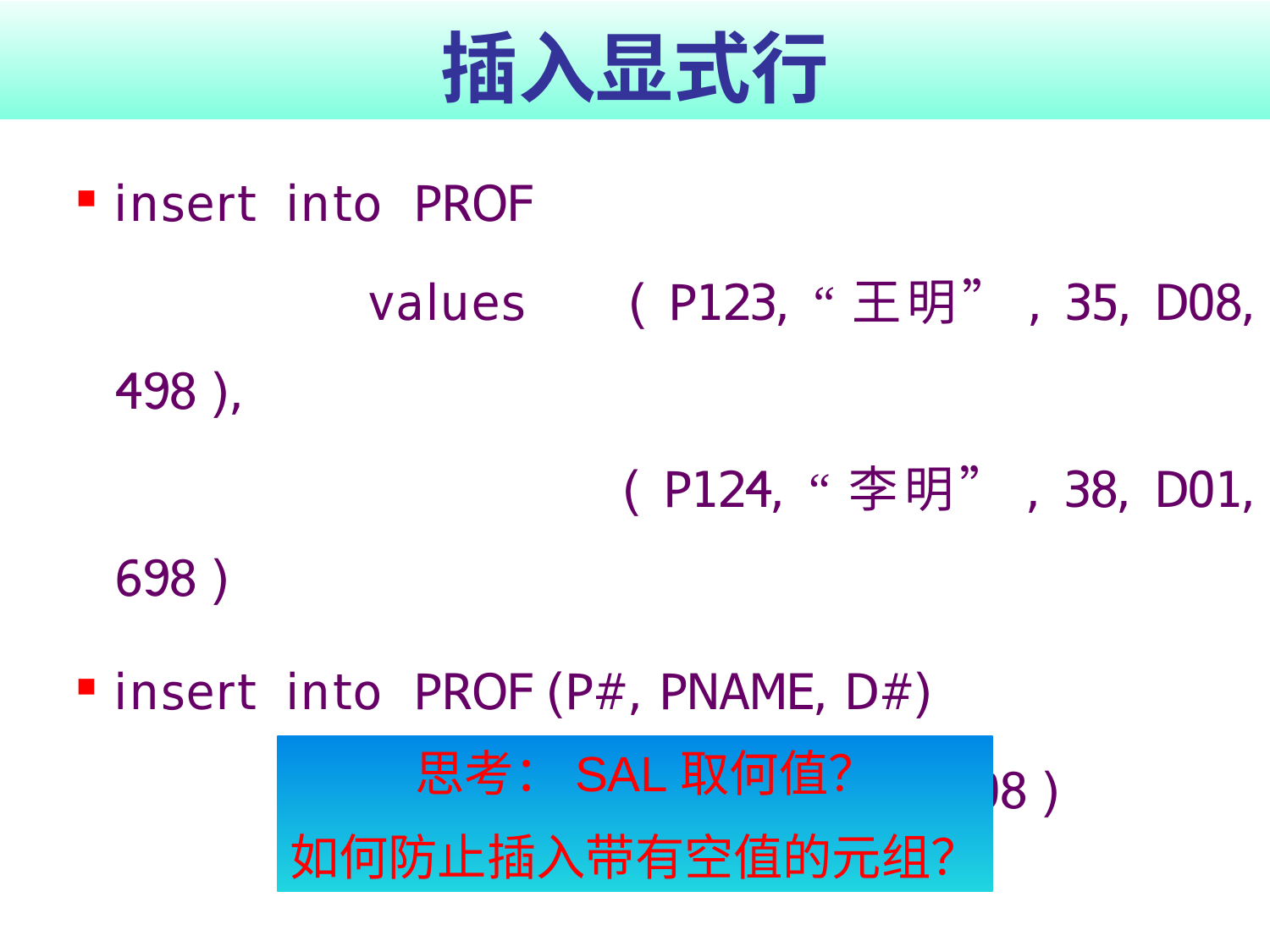

# 插入显式行
insert  into  PROF
			values 	( P123, “王明”, 35, D08, 498 ),
					( P124, “李明”, 38, D01, 698 )
insert  into  PROF (P#, PNAME, D#)
			values ( P123, “王明”, D08 )

 思考：SAL取何值？
如何防止插入带有空值的元组？